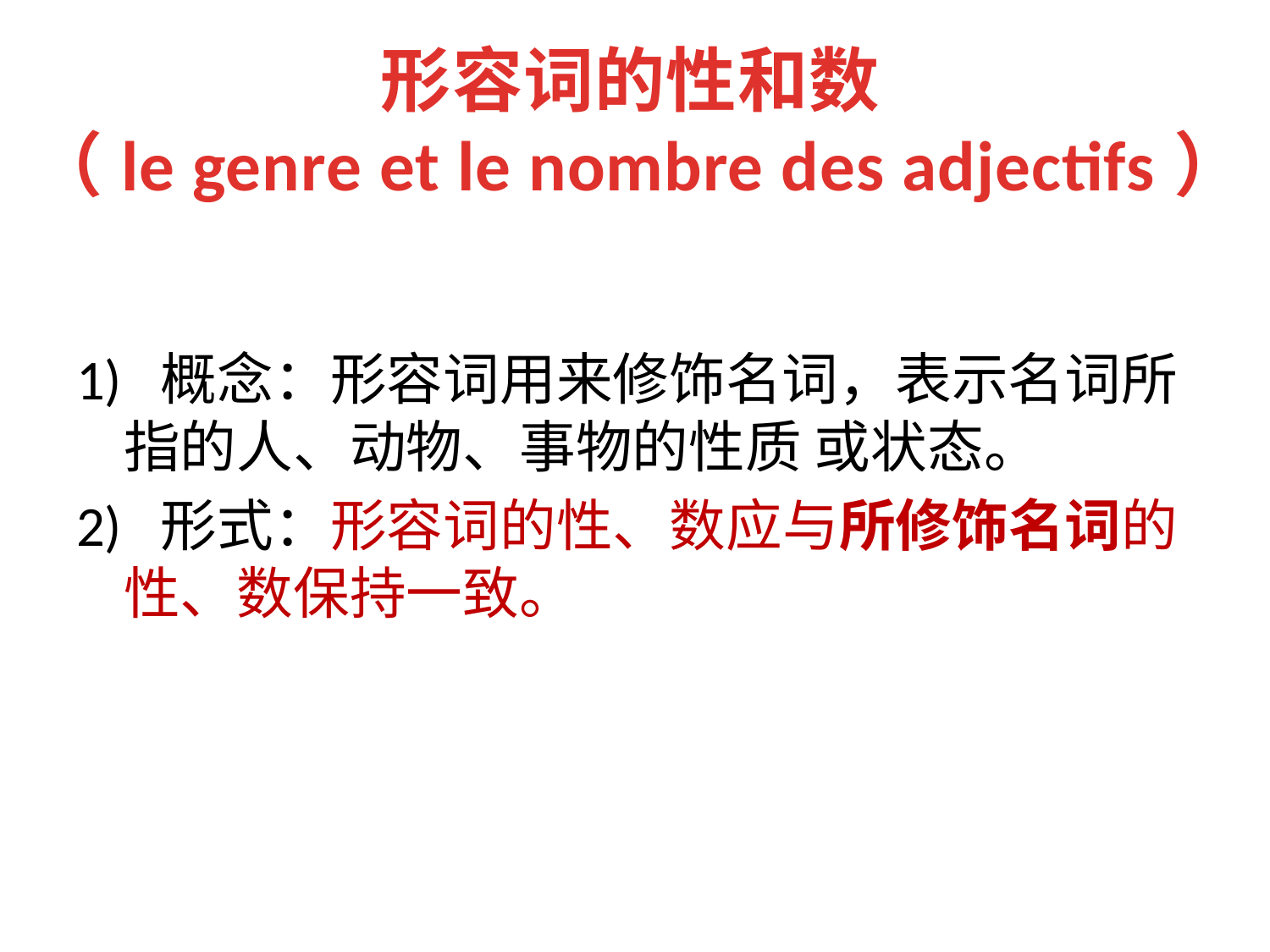

形容词的性和数
（le genre et le nombre des adjectifs）
#
1)  概念：形容词用来修饰名词，表示名词所指的人、动物、事物的性质 或状态。
2)  形式：形容词的性、数应与所修饰名词的性、数保持一致。